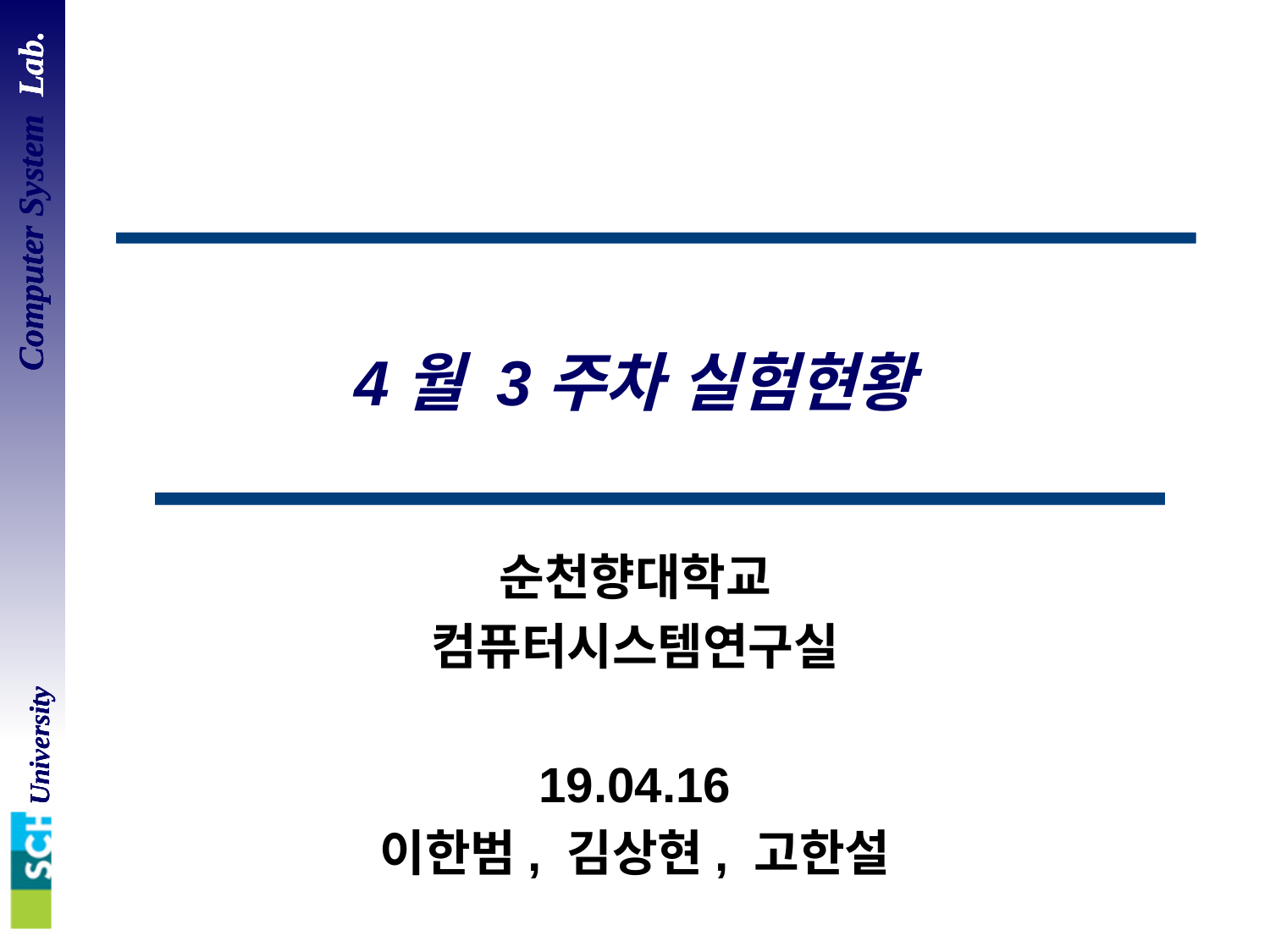

# 4월 3주차 실험현황
순천향대학교
컴퓨터시스템연구실

19.04.16
이한범, 김상현, 고한설